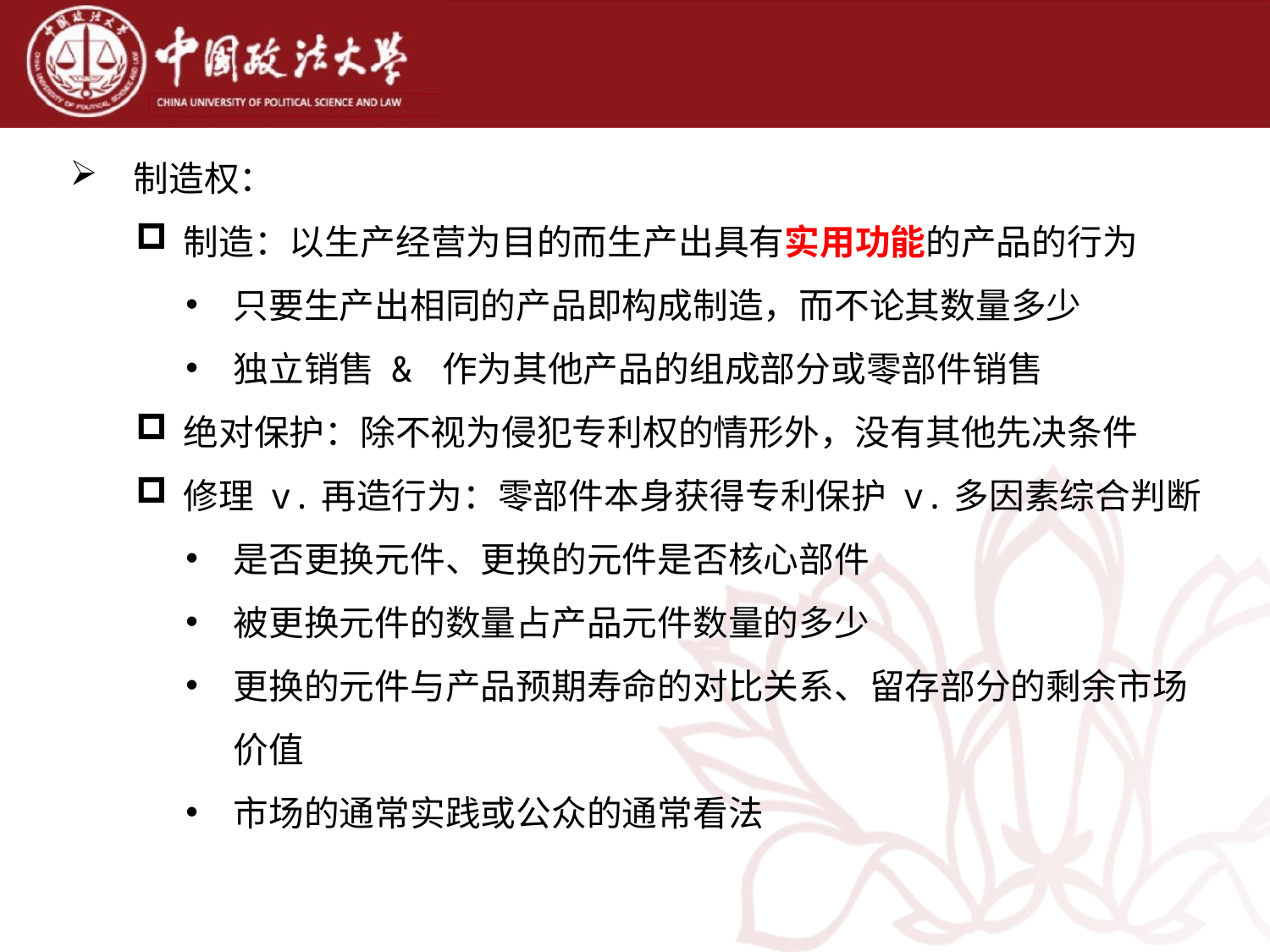

制造权：
制造：以生产经营为目的而生产出具有实用功能的产品的行为
只要生产出相同的产品即构成制造，而不论其数量多少
独立销售 & 作为其他产品的组成部分或零部件销售
绝对保护：除不视为侵犯专利权的情形外，没有其他先决条件
修理 v.再造行为：零部件本身获得专利保护 v.多因素综合判断
是否更换元件、更换的元件是否核心部件
被更换元件的数量占产品元件数量的多少
更换的元件与产品预期寿命的对比关系、留存部分的剩余市场价值
市场的通常实践或公众的通常看法